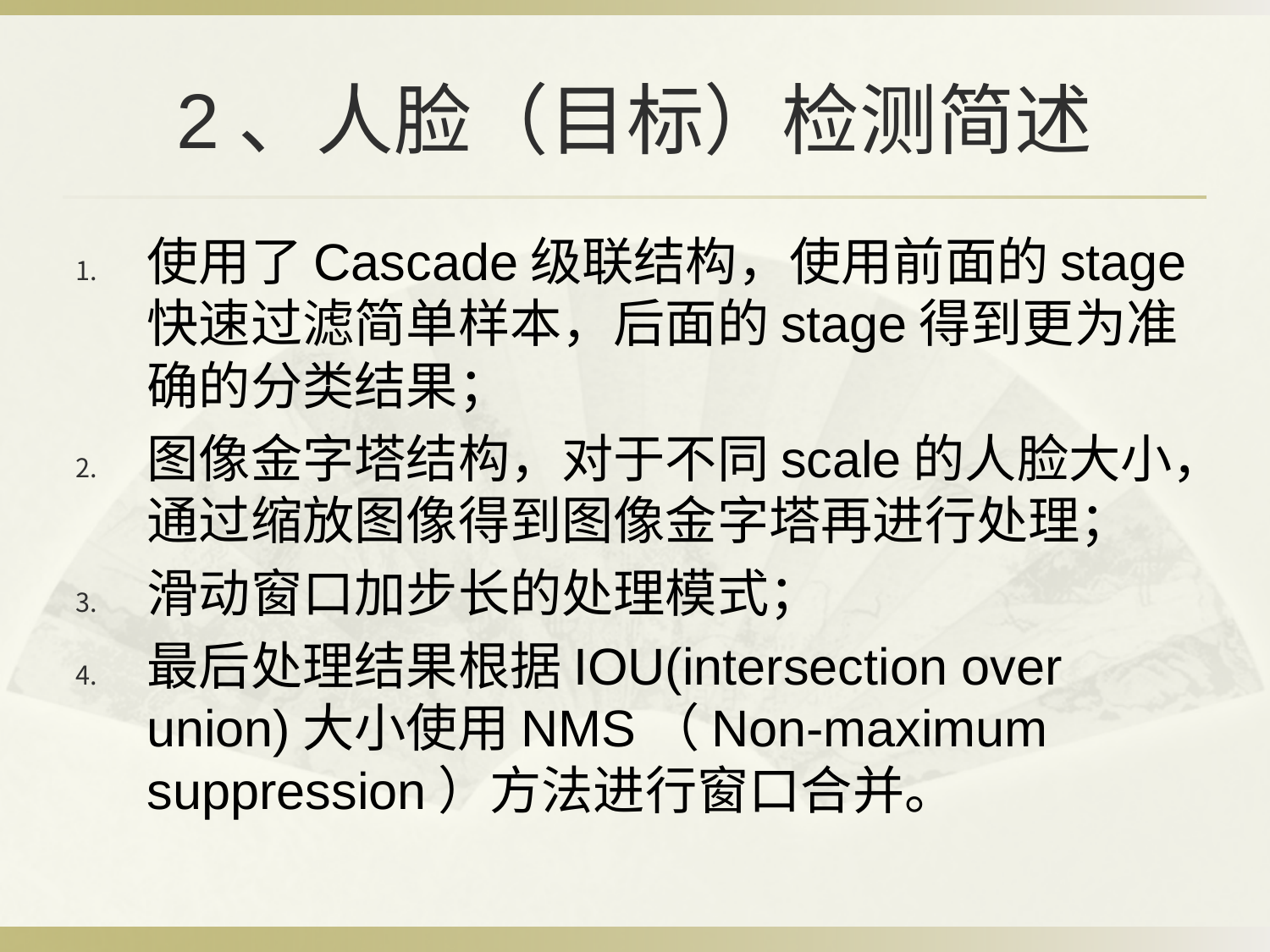

# 2、人脸（目标）检测简述
使用了Cascade级联结构，使用前面的stage快速过滤简单样本，后面的stage得到更为准确的分类结果；
图像金字塔结构，对于不同scale的人脸大小，通过缩放图像得到图像金字塔再进行处理；
滑动窗口加步长的处理模式；
最后处理结果根据IOU(intersection over union)大小使用NMS（Non-maximum suppression）方法进行窗口合并。